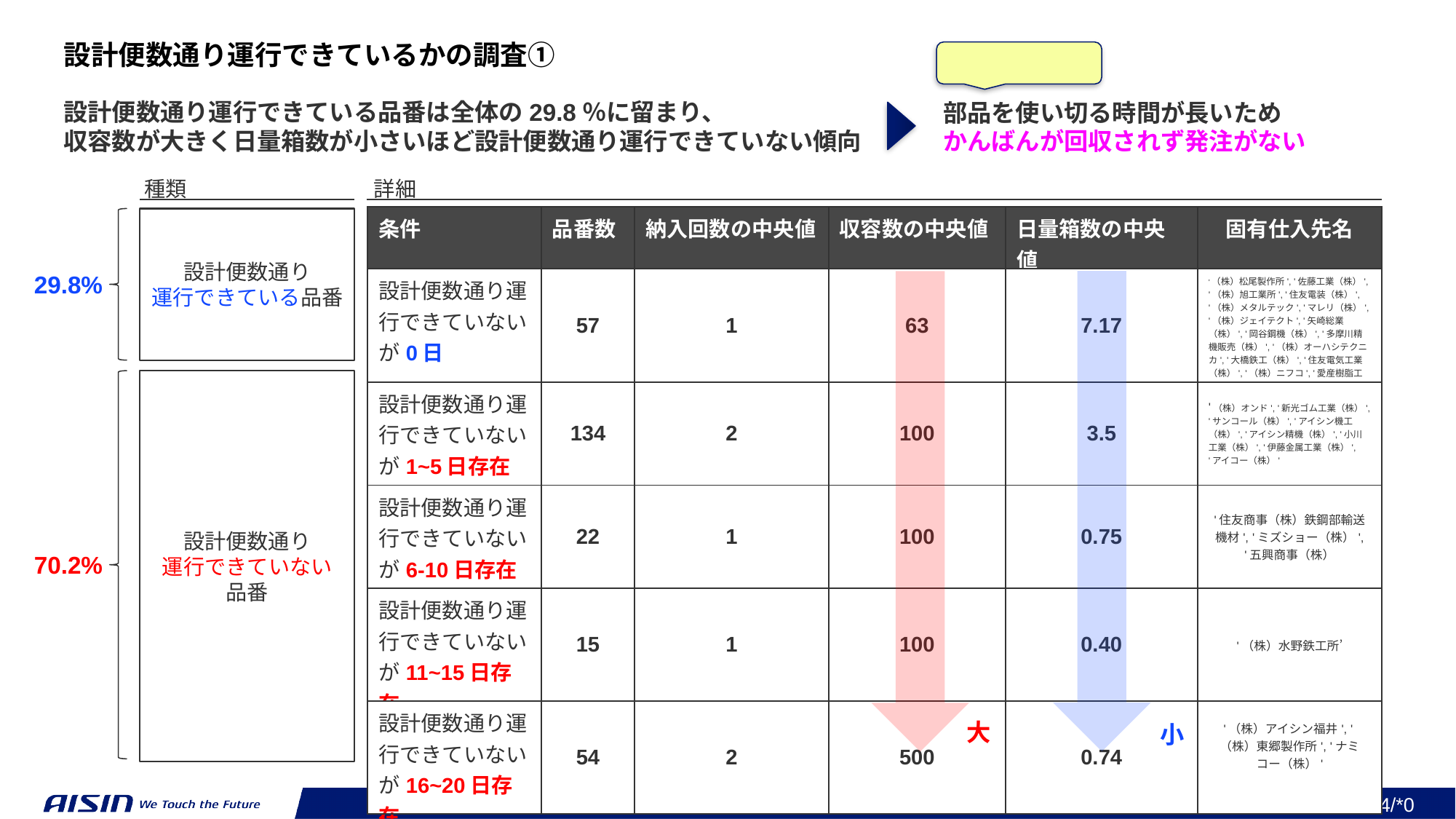

設計便数通り運行できているかの調査①

設計便数通り運行できている品番は全体の29.8％に留まり、
収容数が大きく日量箱数が小さいほど設計便数通り運行できていない傾向
部品を使い切る時間が長いため
かんばんが回収されず発注がない

種類
詳細
| 条件 | 品番数 | 納入回数の中央値 | 収容数の中央値 | 日量箱数の中央値 | 固有仕入先名 |
| --- | --- | --- | --- | --- | --- |
| 設計便数通り運行できていないが0日 | 57 | 1 | 63 | 7.17 | '（株）松尾製作所', '佐藤工業（株）', '（株）旭工業所', '住友電装（株）', '（株）メタルテック', 'マレリ（株）', '（株）ジェイテクト', '矢崎総業（株）', '岡谷鋼機（株）', '多摩川精機販売（株）', '（株）オーハシテクニカ', '大橋鉄工（株）', '住友電気工業（株）', '（株）ニフコ', '愛産樹脂工業（株）’ |
| 設計便数通り運行できていないが1~5日存在 | 134 | 2 | 100 | 3.5 | '（株）オンド', '新光ゴム工業（株）', 'サンコール（株）', 'アイシン機工（株）', 'アイシン精機（株）', '小川工業（株）', '伊藤金属工業（株）', 'アイコー（株）' |
| 設計便数通り運行できていないが6-10日存在 | 22 | 1 | 100 | 0.75 | '住友商事（株）鉄鋼部輸送機材', 'ミズショー（株）', '五興商事（株） |
| 設計便数通り運行できていないが11~15日存在 | 15 | 1 | 100 | 0.40 | '（株）水野鉄工所’ |
| 設計便数通り運行できていないが16~20日存在 | 54 | 2 | 500 | 0.74 | '（株）アイシン福井', '（株）東郷製作所', 'ナミコー（株）' |

設計便数通り
運行できている品番
29.8%

設計便数通り
運行できていない
品番
70.2%
大
小
2024年 2月 12日